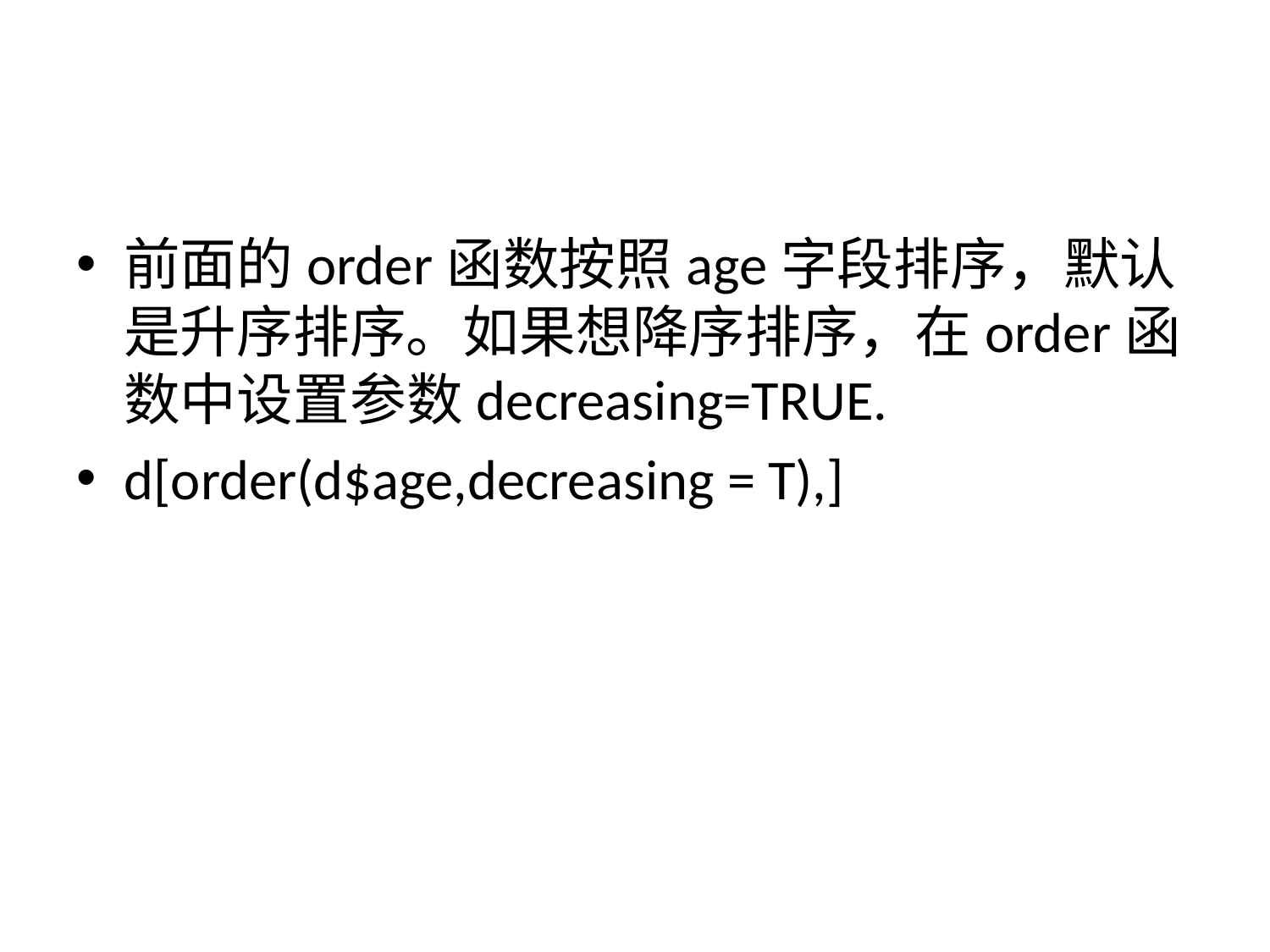

#
前面的order函数按照age字段排序，默认是升序排序。如果想降序排序，在order函数中设置参数decreasing=TRUE.
d[order(d$age,decreasing = T),]